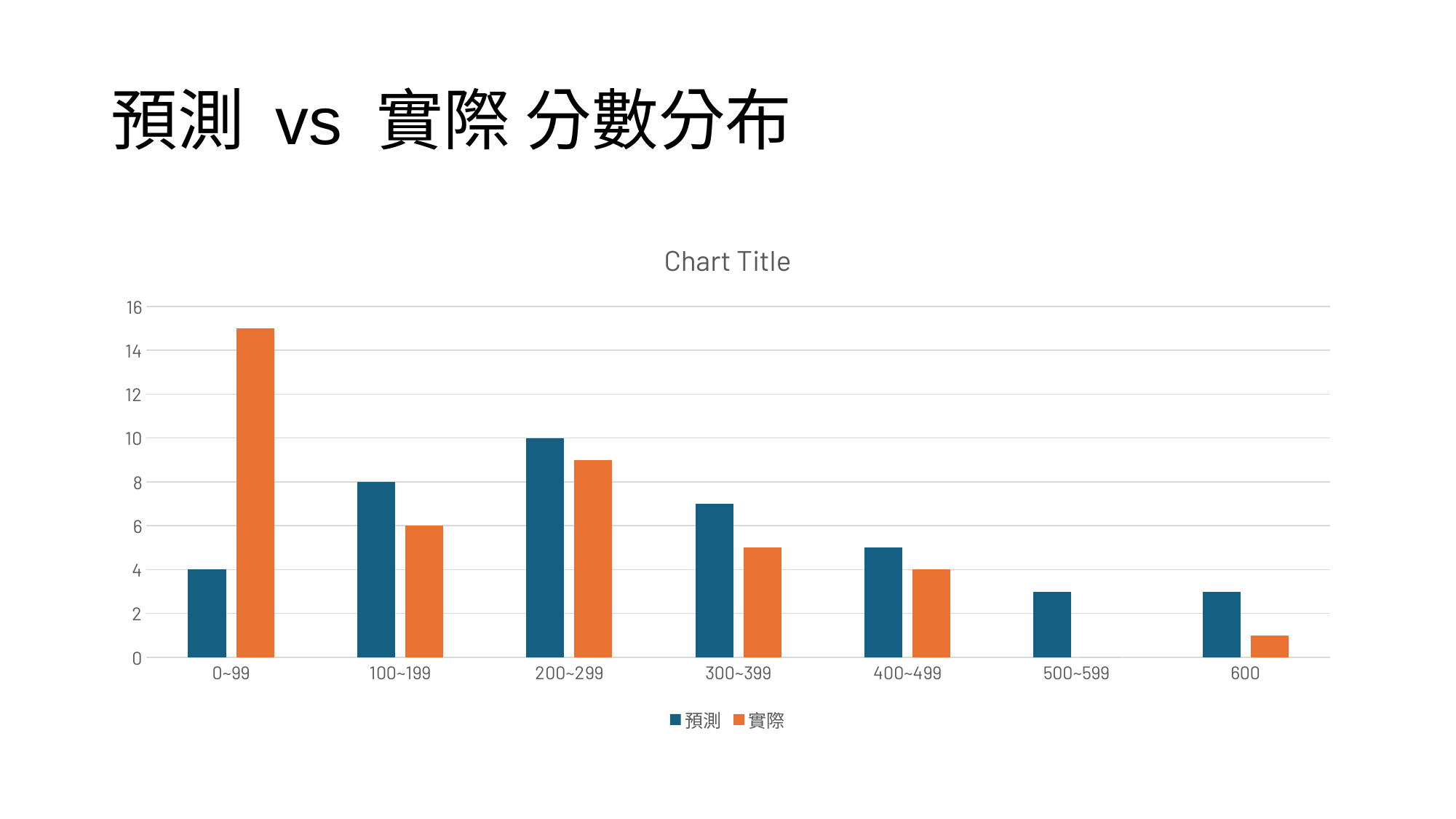

# 預測 vs 實際 分數分布

### Chart:

| Category | 預測 | 實際 |
|---|---|---|
| 0~99 | 4.0 | 15.0 |
| 100~199 | 8.0 | 6.0 |
| 200~299 | 10.0 | 9.0 |
| 300~399 | 7.0 | 5.0 |
| 400~499 | 5.0 | 4.0 |
| 500~599 | 3.0 | 0.0 |
| 600 | 3.0 | 1.0 |